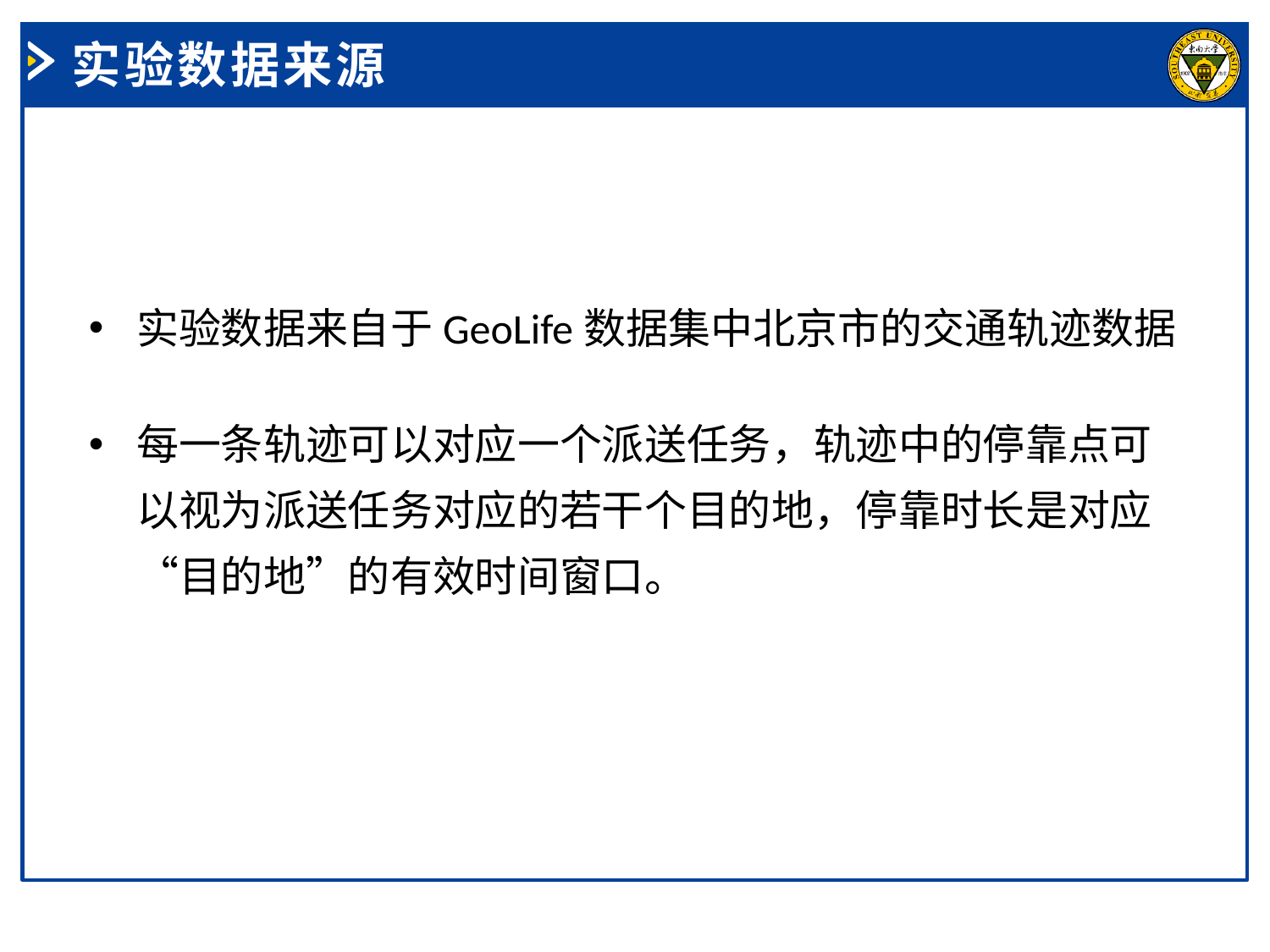

实验数据来源
实验数据来自于GeoLife数据集中北京市的交通轨迹数据

每一条轨迹可以对应一个派送任务，轨迹中的停靠点可以视为派送任务对应的若干个目的地，停靠时长是对应“目的地”的有效时间窗口。

24